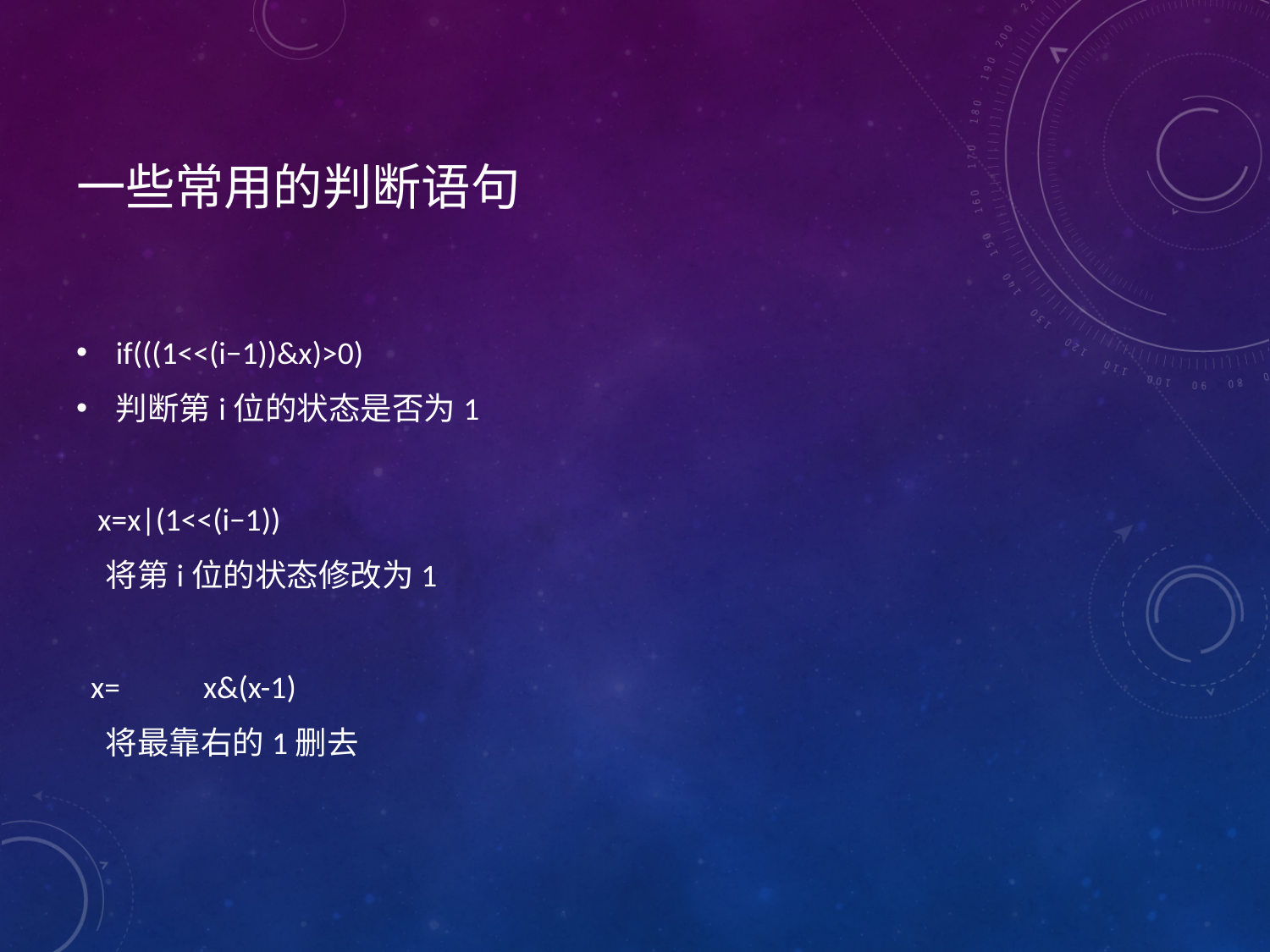

# 一些常用的判断语句
if(((1<<(i−1))&x)>0)
判断第i位的状态是否为1

   x=x|(1<<(i−1))
   将第i位的状态修改为1

  x=	x&(x-1)
   将最靠右的1删去